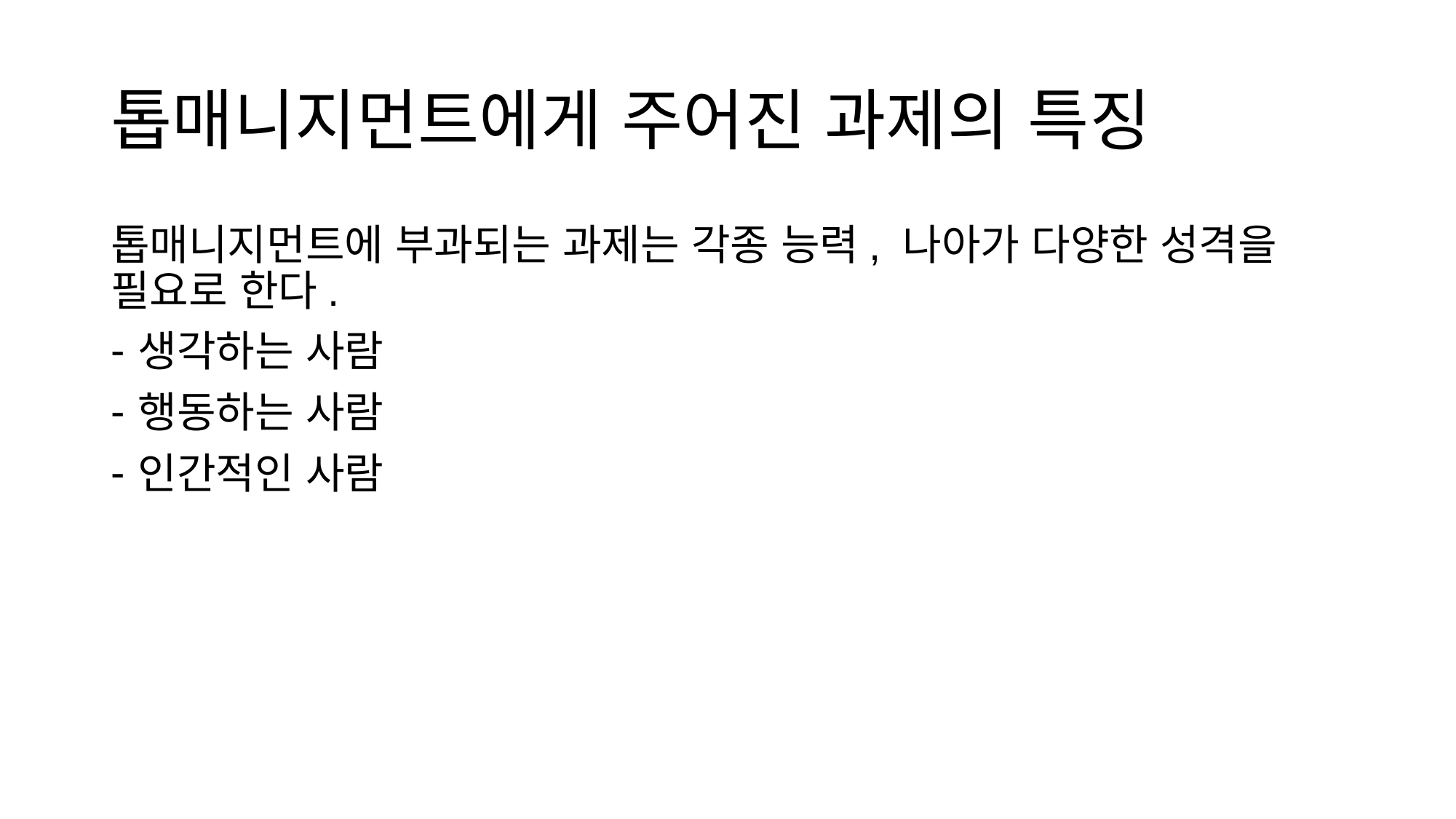

# 톱매니지먼트에게 주어진 과제의 특징
톱매니지먼트에 부과되는 과제는 각종 능력, 나아가 다양한 성격을 필요로 한다.
생각하는 사람
행동하는 사람
인간적인 사람